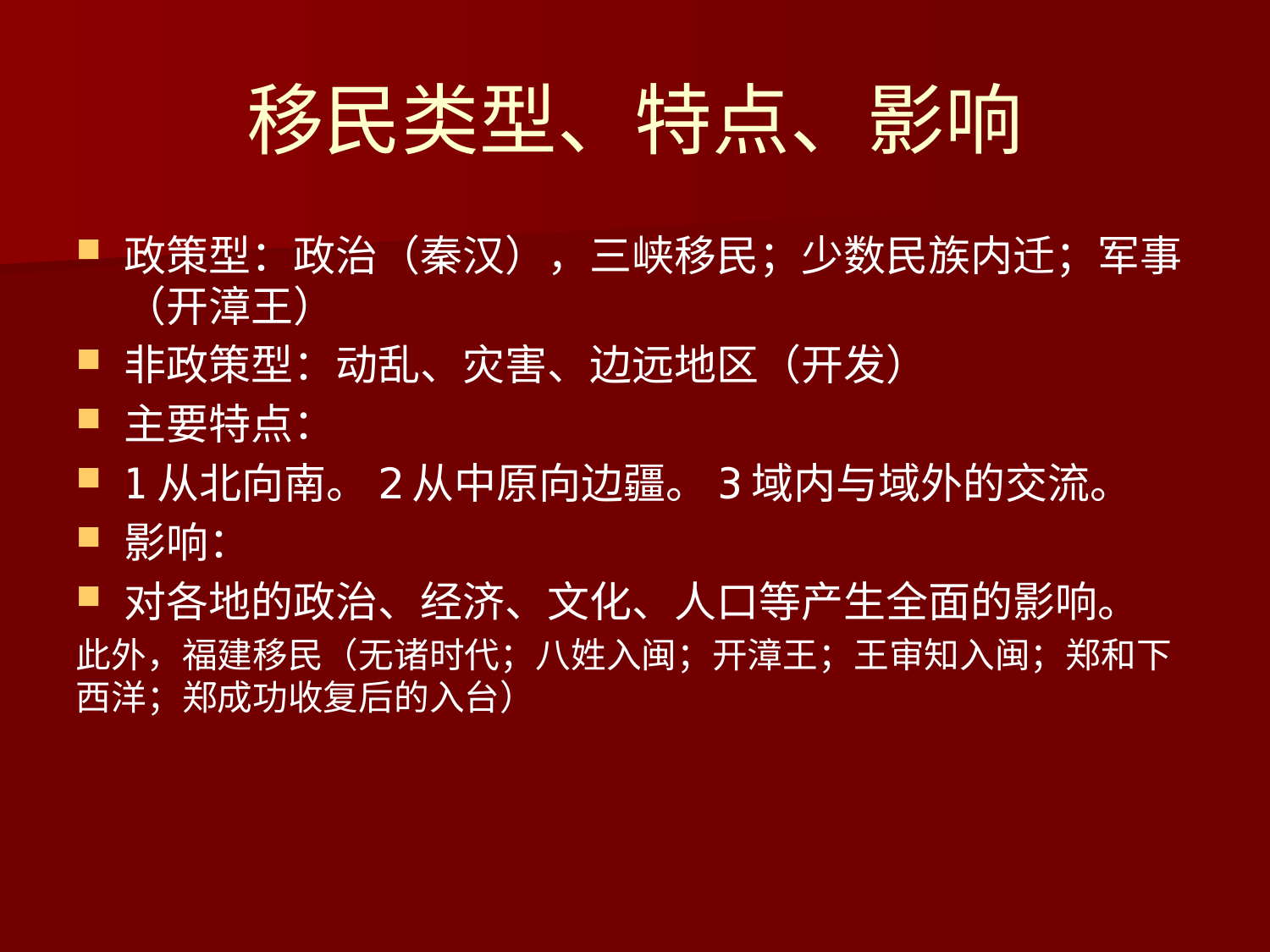

# 移民类型、特点、影响
政策型：政治（秦汉），三峡移民；少数民族内迁；军事（开漳王）
非政策型：动乱、灾害、边远地区（开发）
主要特点：
1从北向南。2从中原向边疆。3域内与域外的交流。
影响：
对各地的政治、经济、文化、人口等产生全面的影响。
此外，福建移民（无诸时代；八姓入闽；开漳王；王审知入闽；郑和下西洋；郑成功收复后的入台）